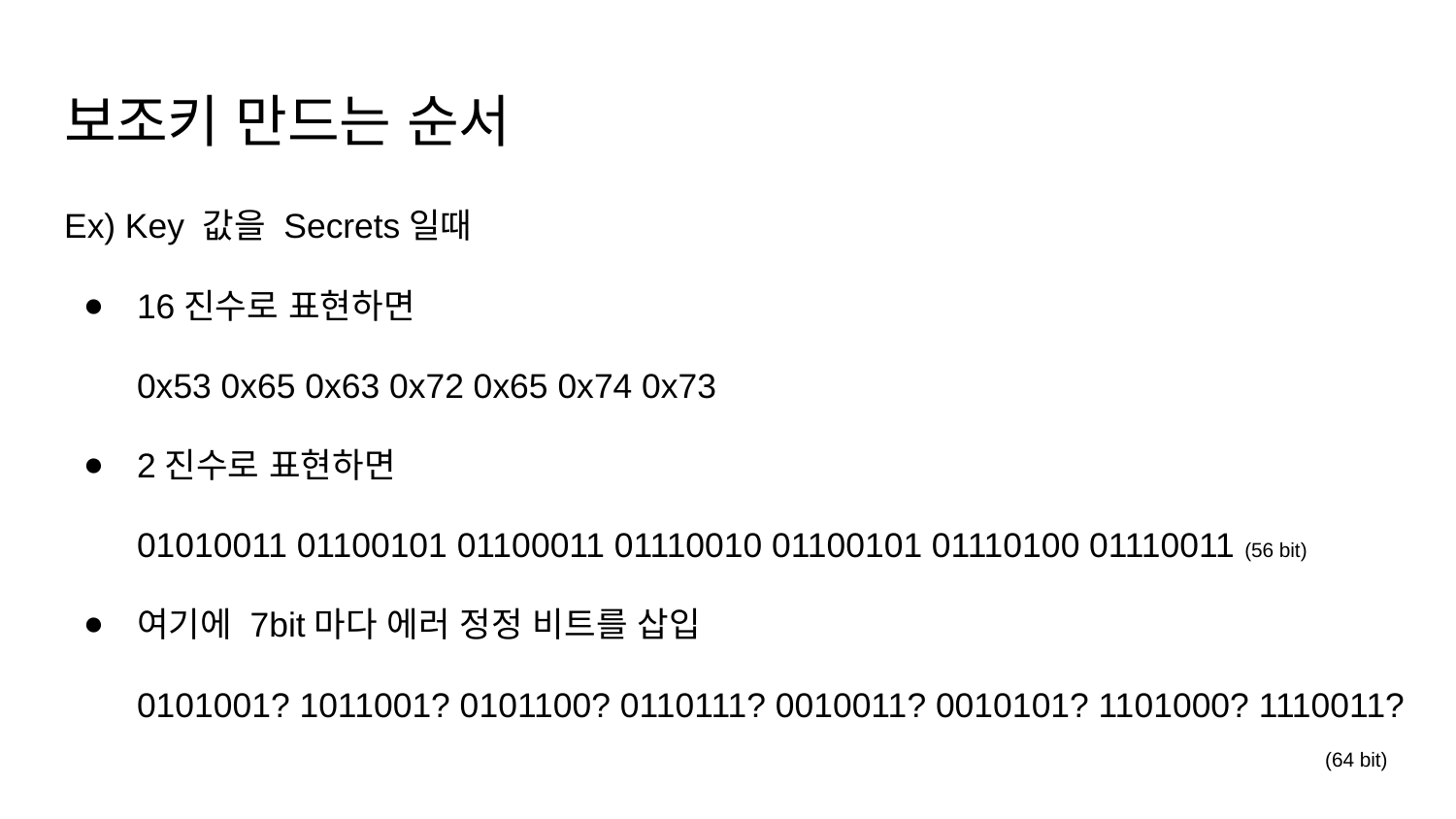

# 보조키 만드는 순서
Ex) Key 값을 Secrets일때
16진수로 표현하면
0x53 0x65 0x63 0x72 0x65 0x74 0x73
2진수로 표현하면
01010011 01100101 01100011 01110010 01100101 01110100 01110011 (56 bit)
여기에 7bit마다 에러 정정 비트를 삽입
0101001? 1011001? 0101100? 0110111? 0010011? 0010101? 1101000? 1110011?
(64 bit)